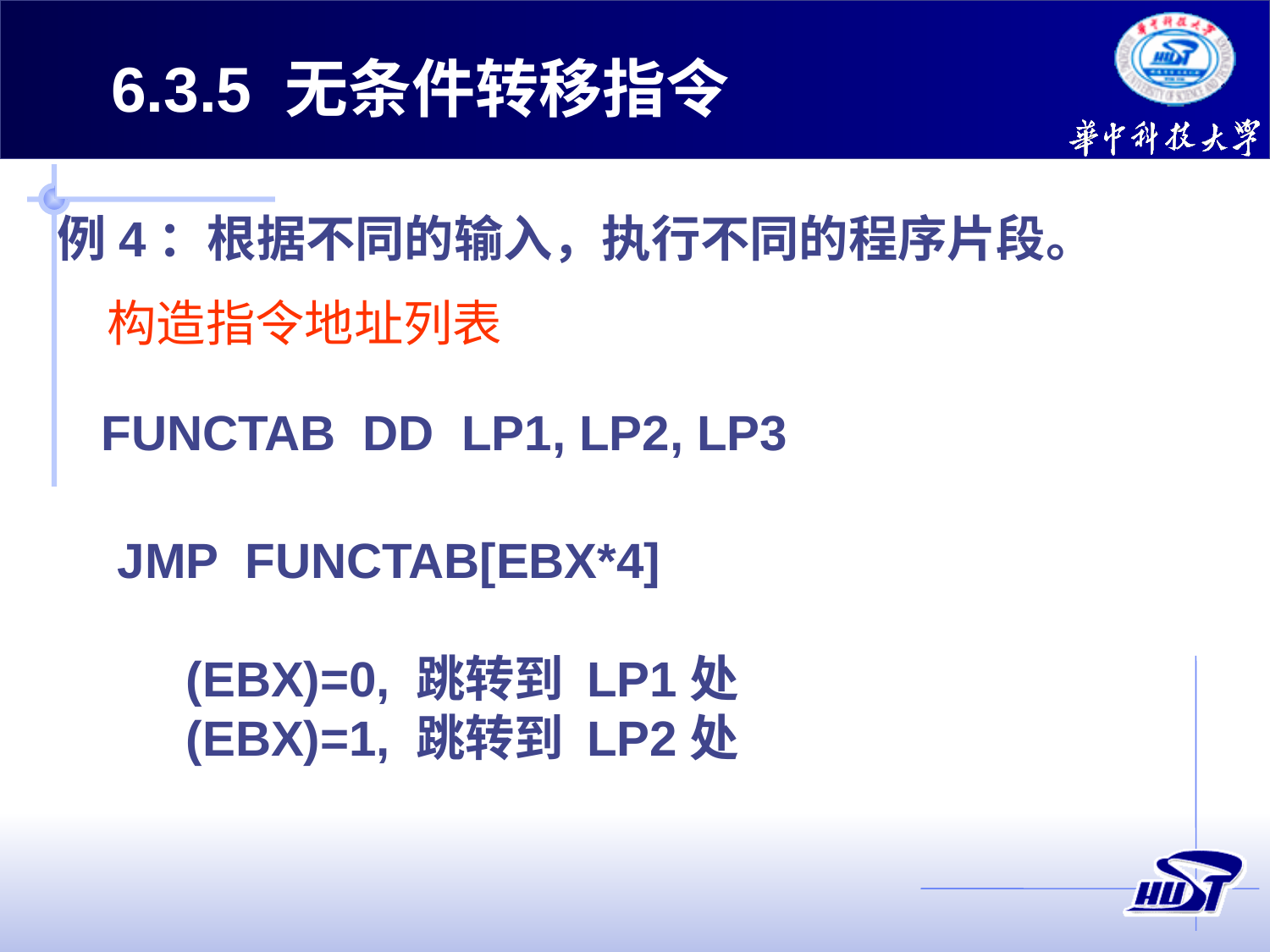

6.3.5 无条件转移指令
例4：根据不同的输入，执行不同的程序片段。
构造指令地址列表
FUNCTAB  DD  LP1, LP2, LP3
JMP  FUNCTAB[EBX*4]

     (EBX)=0, 跳转到 LP1处
     (EBX)=1, 跳转到 LP2处